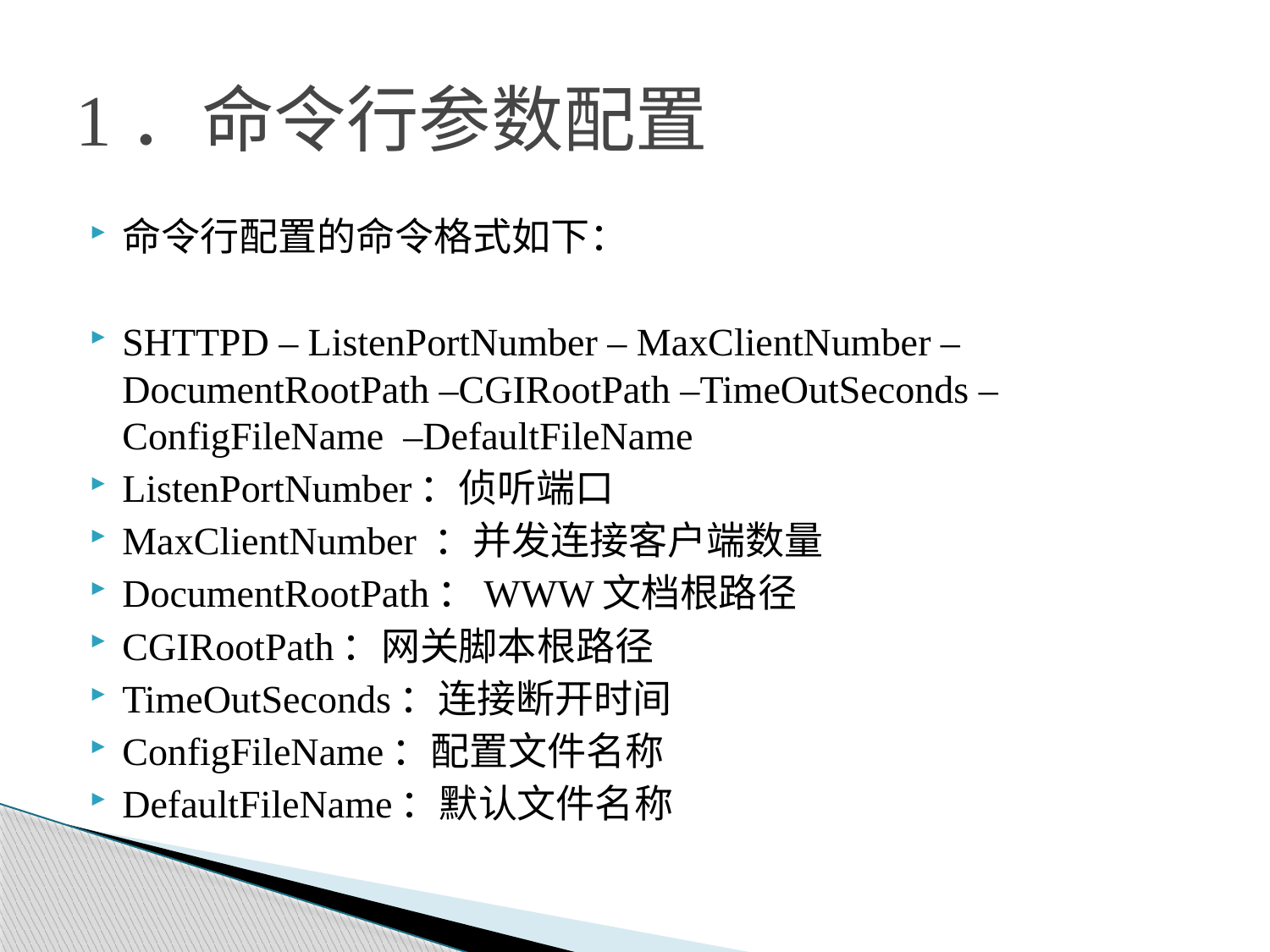

# 1．命令行参数配置
命令行配置的命令格式如下：

SHTTPD – ListenPortNumber – MaxClientNumber –DocumentRootPath –CGIRootPath –TimeOutSeconds –ConfigFileName  –DefaultFileName
ListenPortNumber：侦听端口
MaxClientNumber ：并发连接客户端数量
DocumentRootPath：WWW文档根路径
CGIRootPath：网关脚本根路径
TimeOutSeconds：连接断开时间
ConfigFileName：配置文件名称
DefaultFileName：默认文件名称